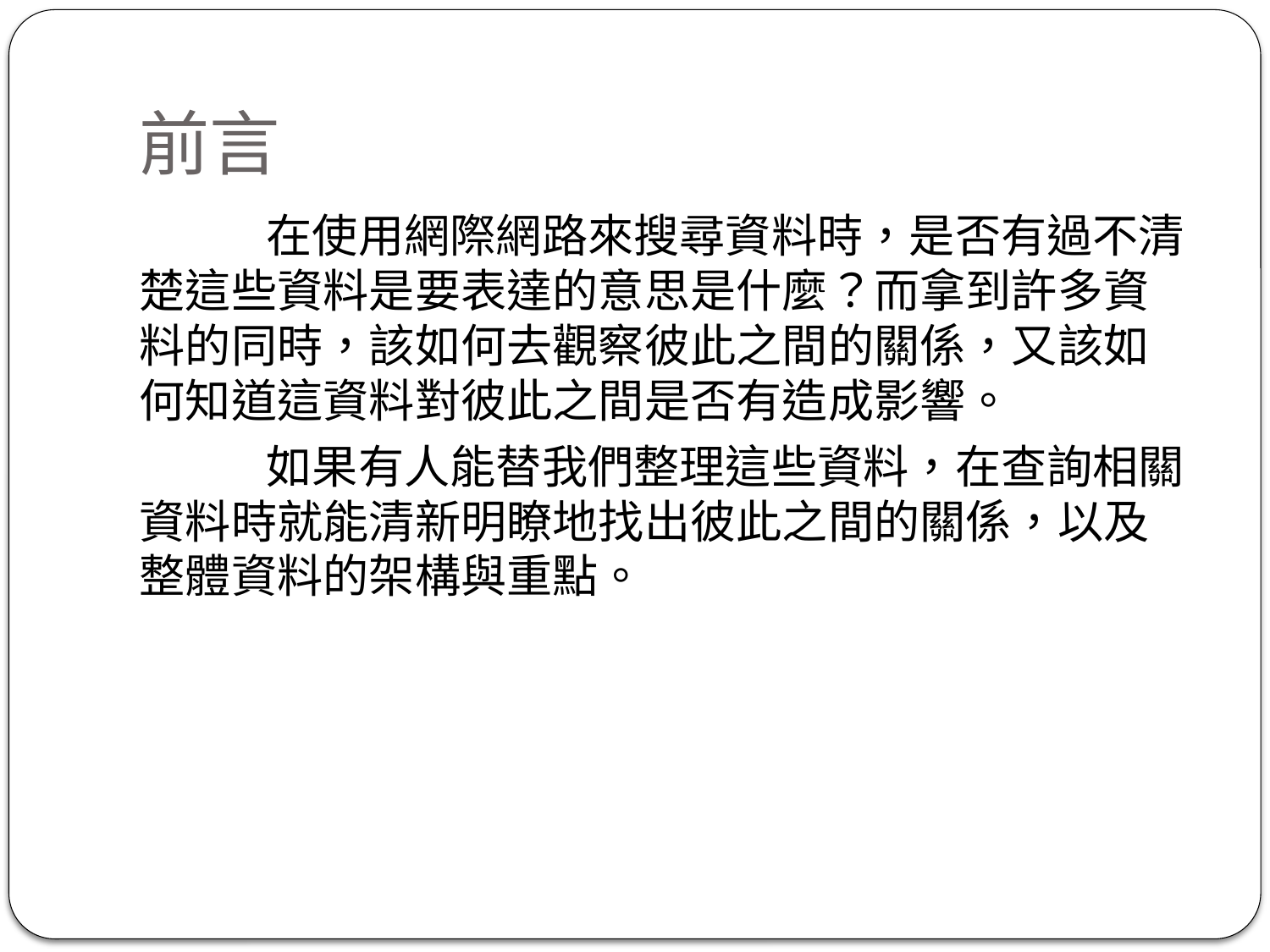

# 前言
	在使用網際網路來搜尋資料時，是否有過不清楚這些資料是要表達的意思是什麼？而拿到許多資料的同時，該如何去觀察彼此之間的關係，又該如何知道這資料對彼此之間是否有造成影響。
	如果有人能替我們整理這些資料，在查詢相關資料時就能清新明瞭地找出彼此之間的關係，以及整體資料的架構與重點。